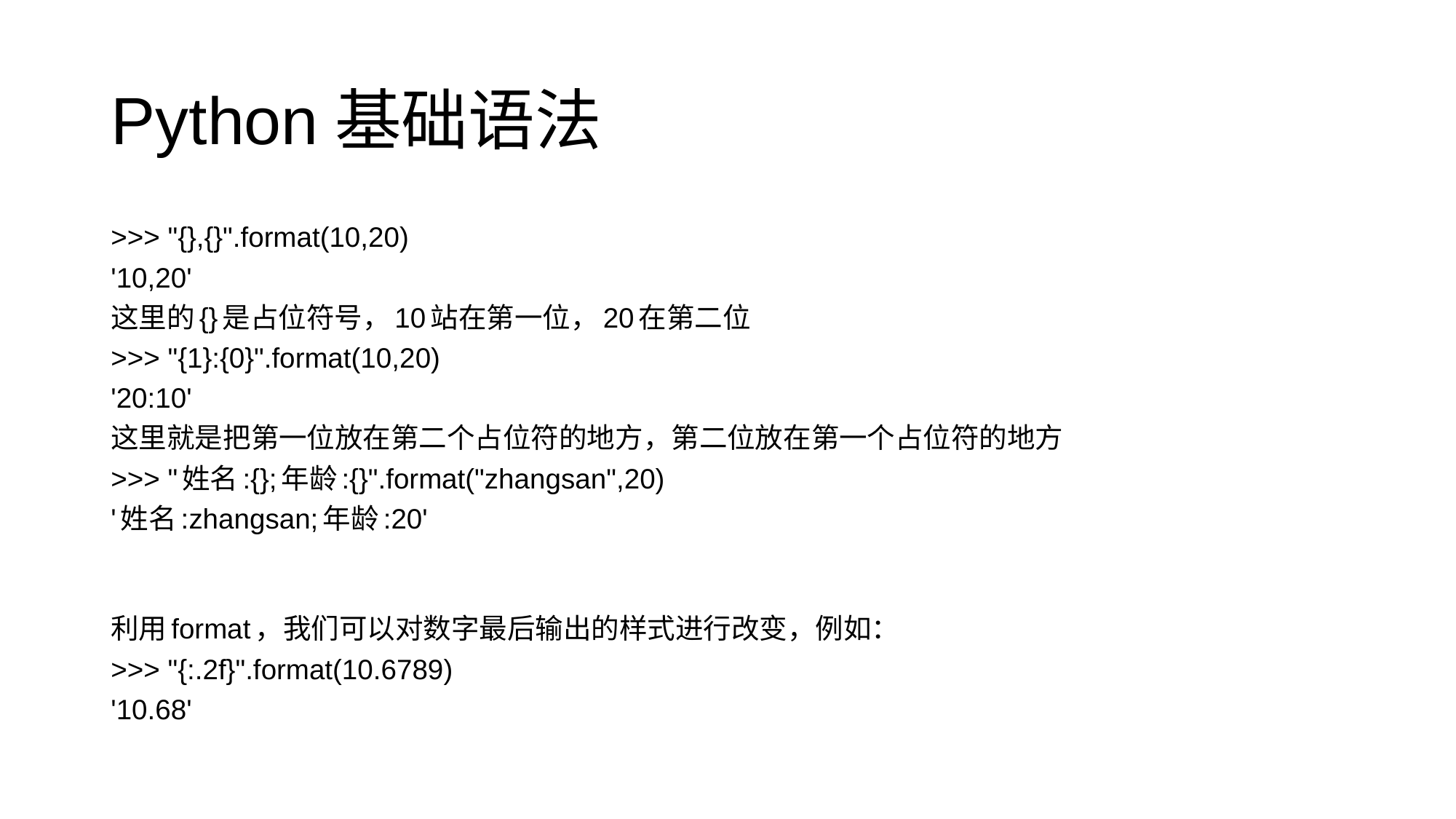

# Python基础语法
>>> "{},{}".format(10,20)
'10,20'
这里的{}是占位符号，10站在第一位，20在第二位
>>> "{1}:{0}".format(10,20)
'20:10'
这里就是把第一位放在第二个占位符的地方，第二位放在第一个占位符的地方
>>> "姓名:{};年龄:{}".format("zhangsan",20)
'姓名:zhangsan;年龄:20'

利用format，我们可以对数字最后输出的样式进行改变，例如：
>>> "{:.2f}".format(10.6789)
'10.68'